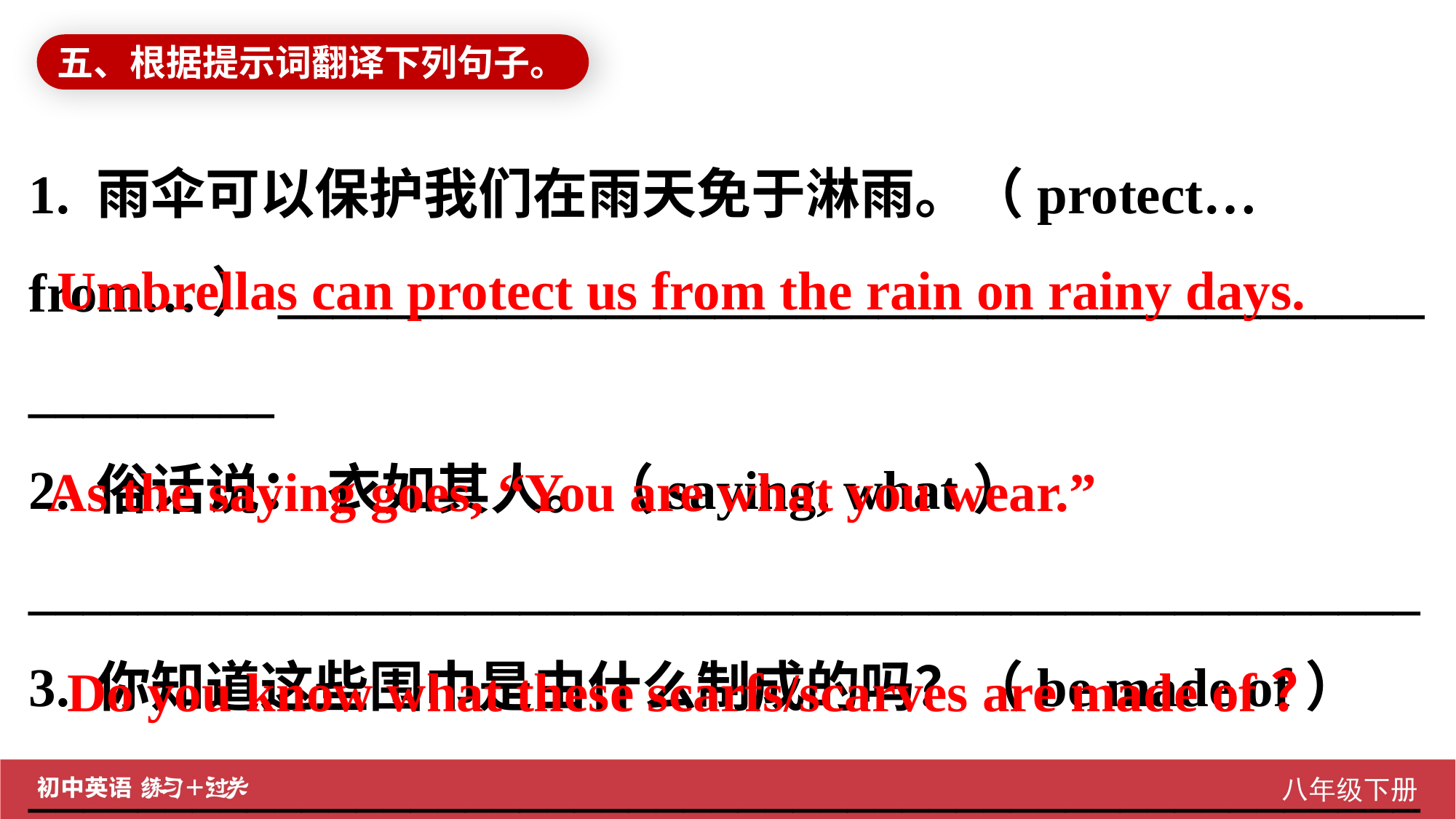

五、根据提示词翻译下列句子。
1. 雨伞可以保护我们在雨天免于淋雨。（protect…from…）___________________________________________________
2. 俗话说： 衣如其人。（saying, what）
___________________________________________________
3. 你知道这些围巾是由什么制成的吗？（be made of）
___________________________________________________
Umbrellas can protect us from the rain on rainy days.
As the saying goes, “You are what you wear.”
Do you know what these scarfs/scarves are made of？